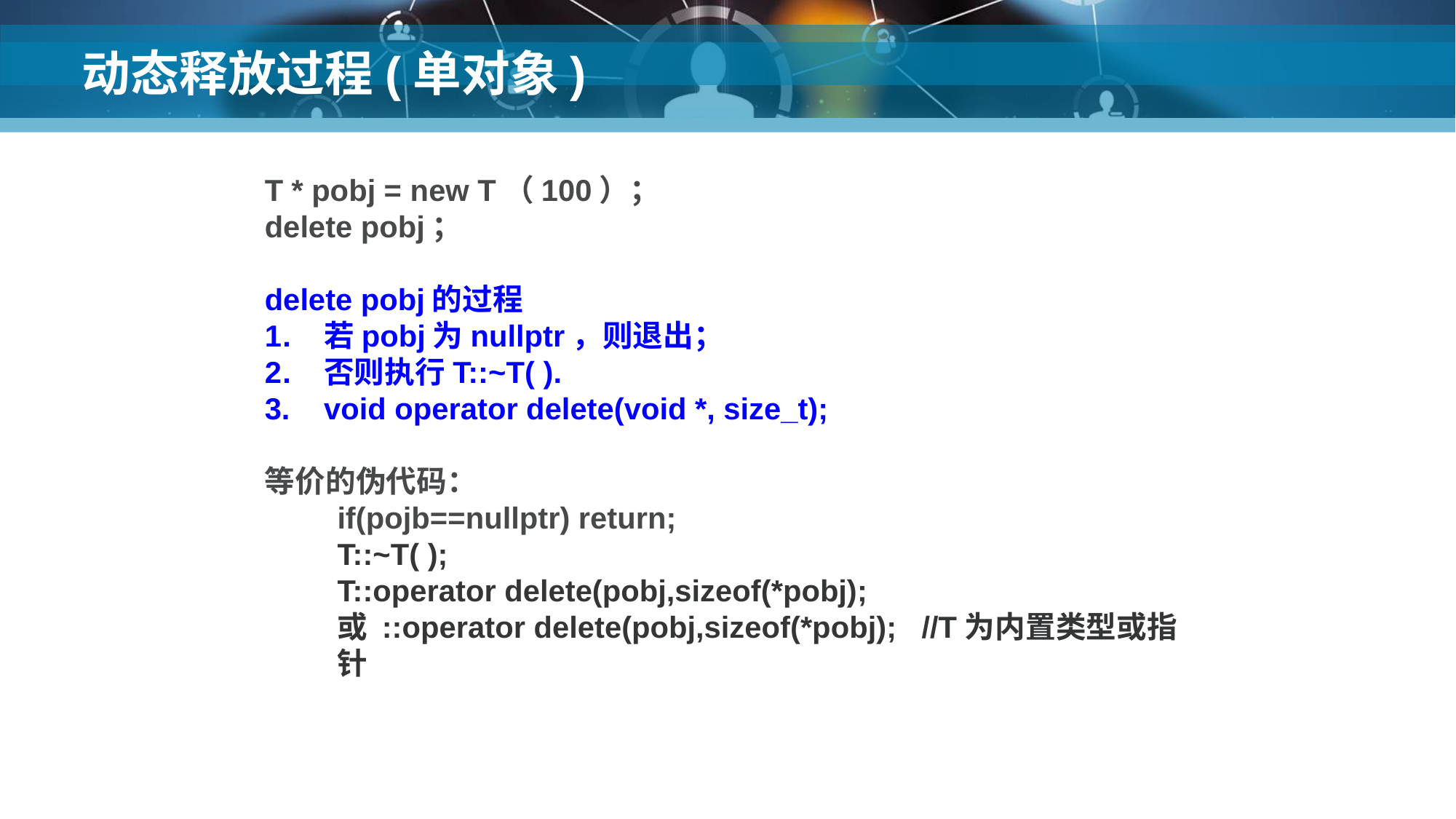

# 动态释放过程(单对象)
T * pobj = new T（100）；
delete pobj；
delete pobj的过程
若pobj为nullptr，则退出；
否则执行T::~T( ).
void operator delete(void *, size_t);
等价的伪代码：
if(pojb==nullptr) return;
T::~T( );
T::operator delete(pobj,sizeof(*pobj);
或 ::operator delete(pobj,sizeof(*pobj);   //T为内置类型或指针